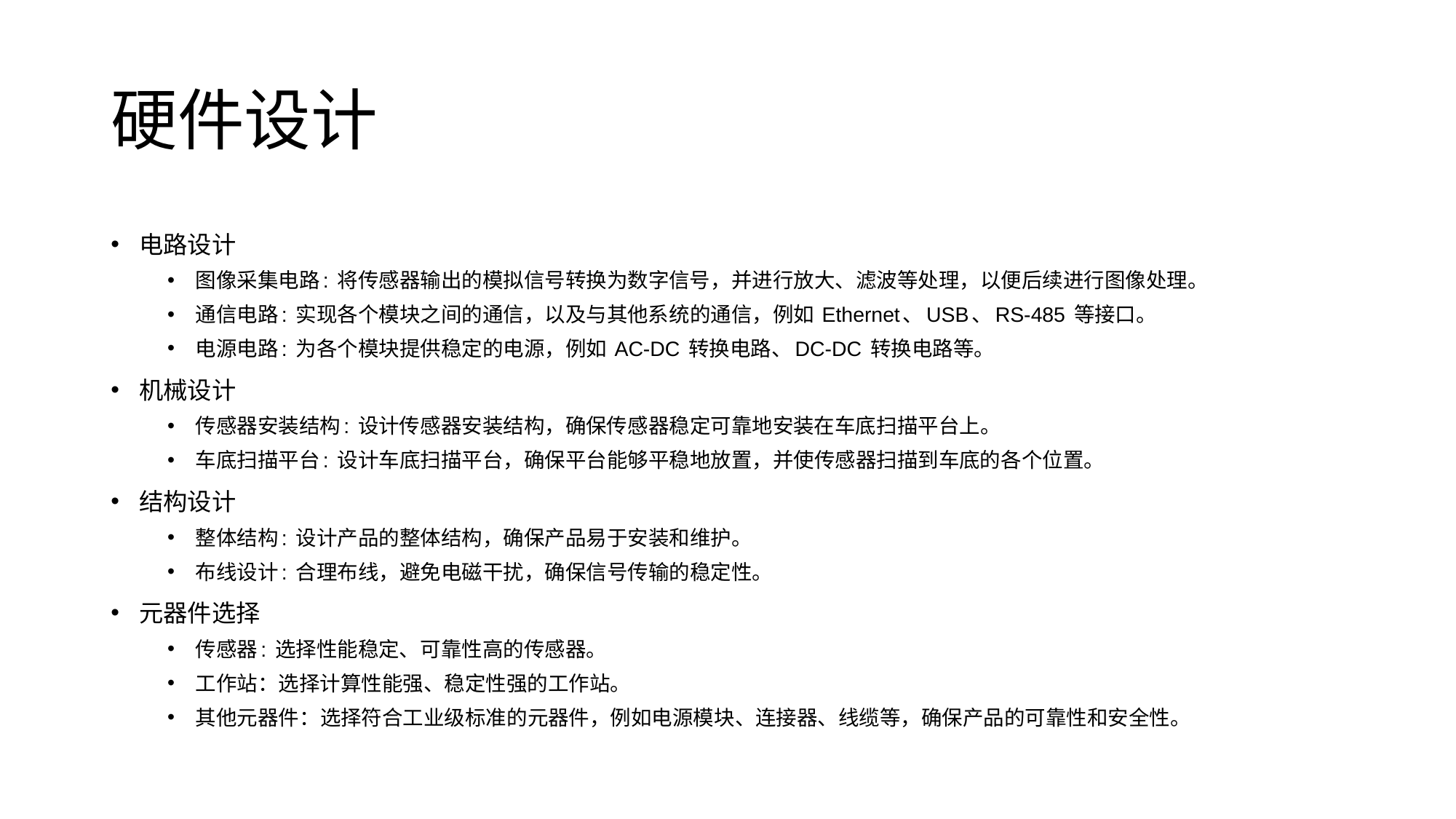

# 硬件设计
电路设计
图像采集电路: 将传感器输出的模拟信号转换为数字信号，并进行放大、滤波等处理，以便后续进行图像处理。
通信电路: 实现各个模块之间的通信，以及与其他系统的通信，例如 Ethernet、USB、RS-485 等接口。
电源电路: 为各个模块提供稳定的电源，例如 AC-DC 转换电路、DC-DC 转换电路等。
机械设计
传感器安装结构: 设计传感器安装结构，确保传感器稳定可靠地安装在车底扫描平台上。
车底扫描平台: 设计车底扫描平台，确保平台能够平稳地放置，并使传感器扫描到车底的各个位置。
结构设计
整体结构: 设计产品的整体结构，确保产品易于安装和维护。
布线设计: 合理布线，避免电磁干扰，确保信号传输的稳定性。
元器件选择
传感器: 选择性能稳定、可靠性高的传感器。
工作站：选择计算性能强、稳定性强的工作站。
其他元器件：选择符合工业级标准的元器件，例如电源模块、连接器、线缆等，确保产品的可靠性和安全性。